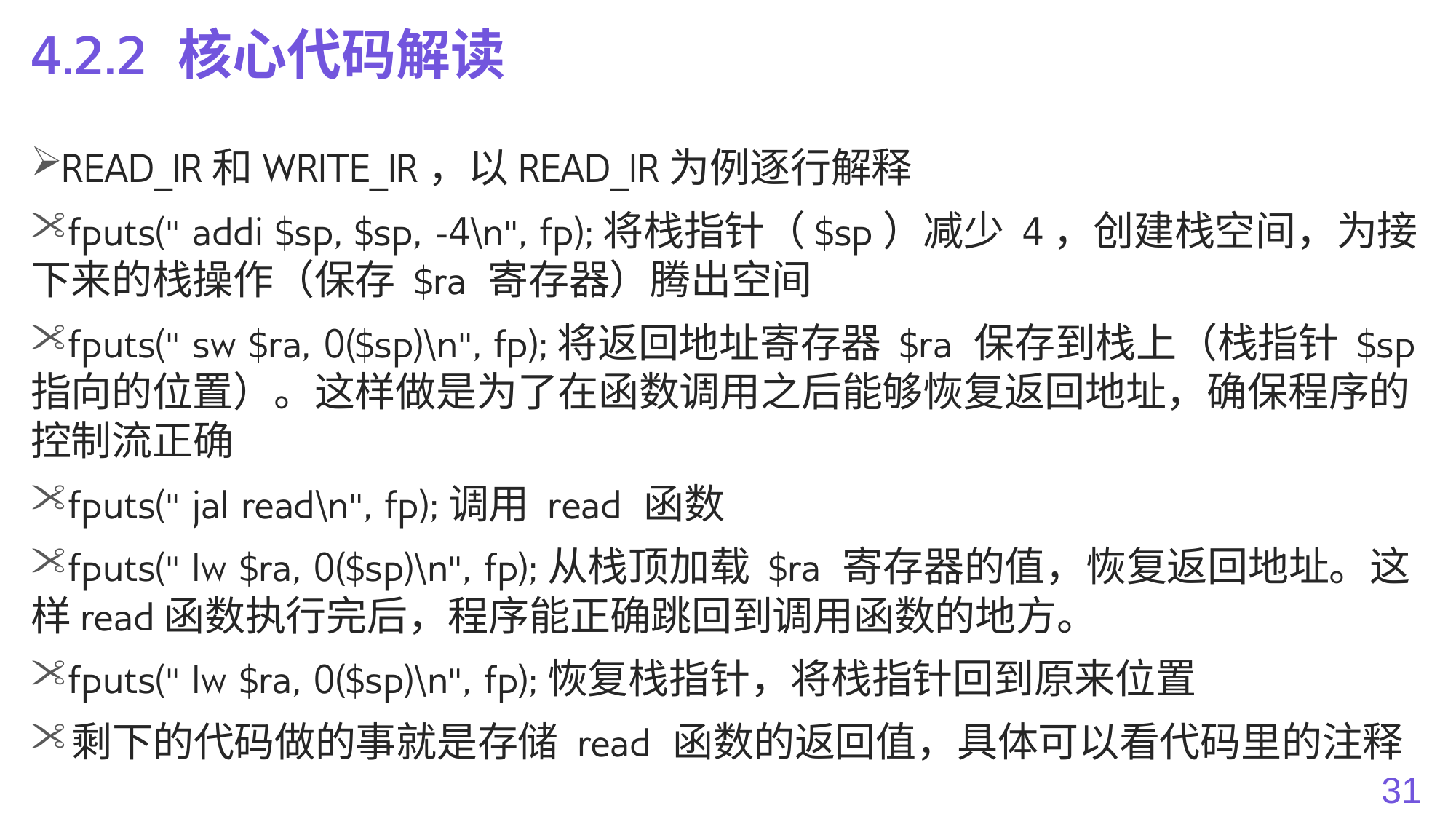

# 4.2.2 核心代码解读
READ_IR和WRITE_IR，以READ_IR为例逐行解释
fputs(" addi $sp, $sp, -4\n", fp);将栈指针（$sp）减少 4，创建栈空间，为接下来的栈操作（保存 $ra 寄存器）腾出空间
fputs(" sw $ra, 0($sp)\n", fp);将返回地址寄存器 $ra 保存到栈上（栈指针 $sp 指向的位置）。这样做是为了在函数调用之后能够恢复返回地址，确保程序的控制流正确
fputs(" jal read\n", fp);调用 read 函数
fputs(" lw $ra, 0($sp)\n", fp);从栈顶加载 $ra 寄存器的值，恢复返回地址。这样read函数执行完后，程序能正确跳回到调用函数的地方。
fputs(" lw $ra, 0($sp)\n", fp);恢复栈指针，将栈指针回到原来位置
剩下的代码做的事就是存储 read 函数的返回值，具体可以看代码里的注释
31